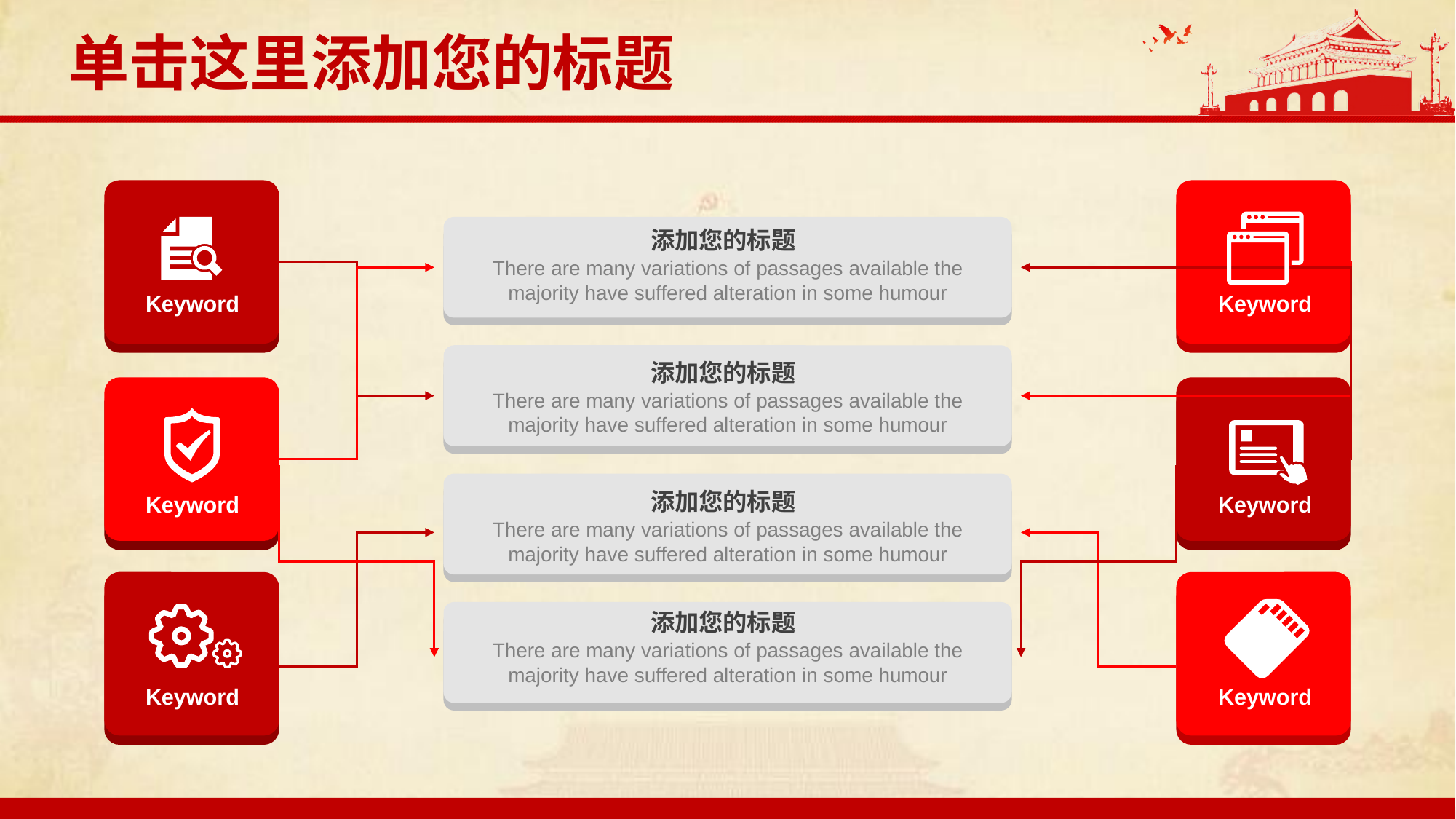

单击这里添加您的标题

添加您的标题
There are many variations of passages available the
 majority have suffered alteration in some humour
Keyword
Keyword

添加您的标题
There are many variations of passages available the
 majority have suffered alteration in some humour

添加您的标题
There are many variations of passages available the
 majority have suffered alteration in some humour
Keyword
Keyword

添加您的标题
There are many variations of passages available the
 majority have suffered alteration in some humour

Keyword
Keyword